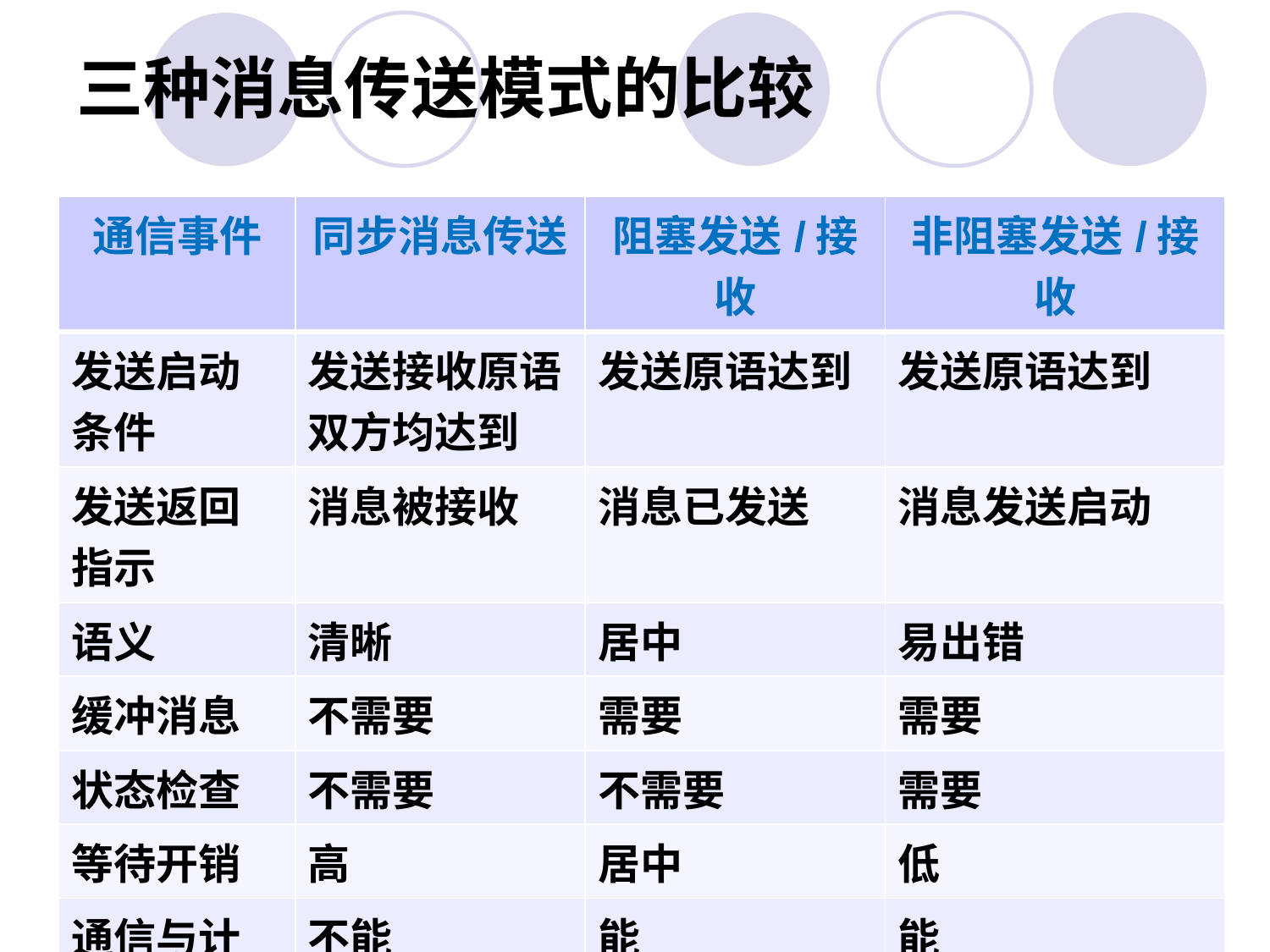

# 三种消息传送模式的比较
| 通信事件 | 同步消息传送 | 阻塞发送/接收 | 非阻塞发送/接收 |
| --- | --- | --- | --- |
| 发送启动条件 | 发送接收原语双方均达到 | 发送原语达到 | 发送原语达到 |
| 发送返回指示 | 消息被接收 | 消息已发送 | 消息发送启动 |
| 语义 | 清晰 | 居中 | 易出错 |
| 缓冲消息 | 不需要 | 需要 | 需要 |
| 状态检查 | 不需要 | 不需要 | 需要 |
| 等待开销 | 高 | 居中 | 低 |
| 通信与计算重叠 | 不能 | 能 | 能 |